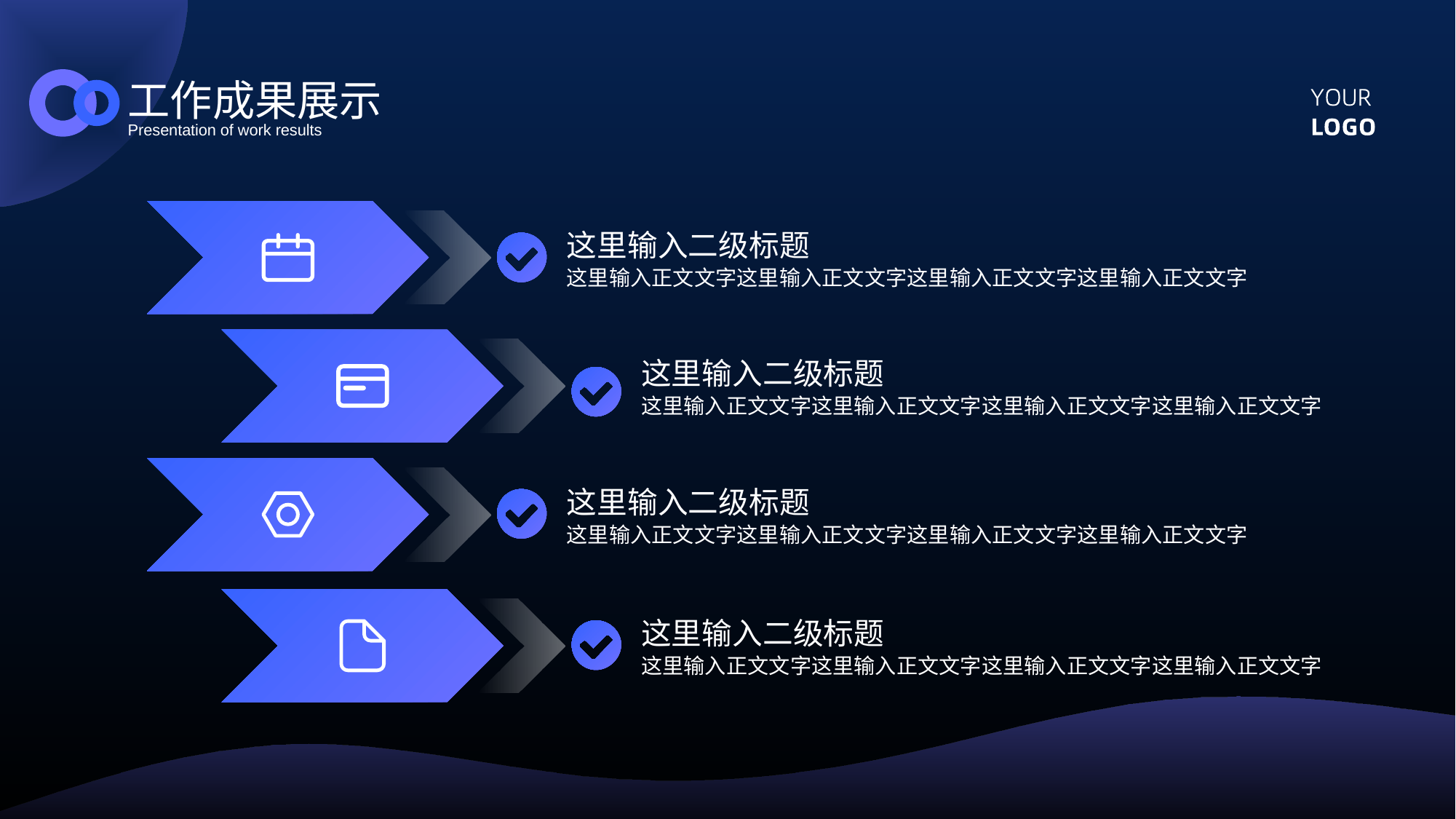

工作成果展示

Presentation of work results

这里输入二级标题

这里输入正文文字这里输入正文文字这里输入正文文字这里输入正文文字

这里输入二级标题

这里输入正文文字这里输入正文文字这里输入正文文字这里输入正文文字

这里输入二级标题

这里输入正文文字这里输入正文文字这里输入正文文字这里输入正文文字

这里输入二级标题

这里输入正文文字这里输入正文文字这里输入正文文字这里输入正文文字